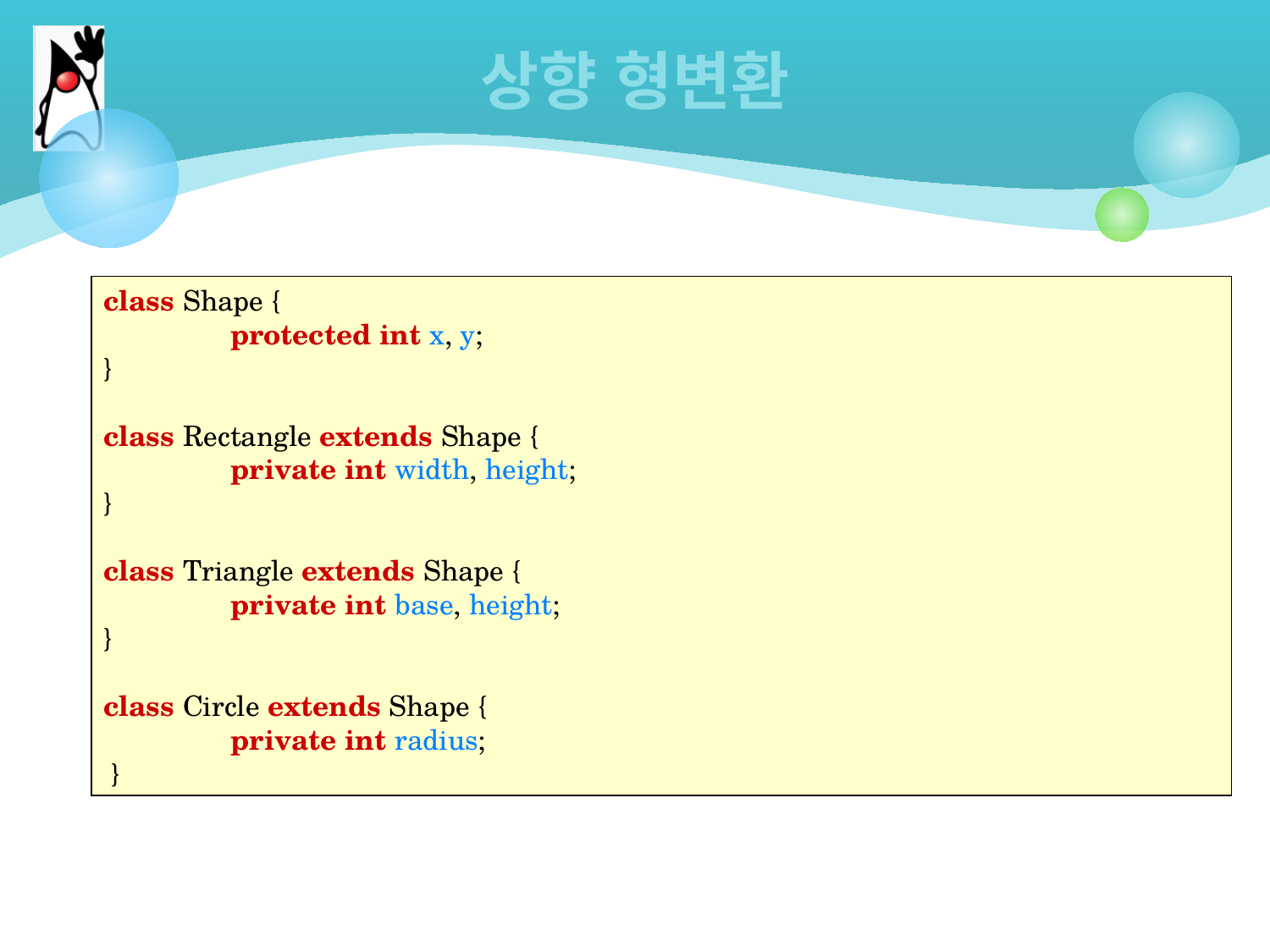

# 상향 형변환
class Shape {
	protected int x, y;
}

class Rectangle extends Shape {
	private int width, height;
}

class Triangle extends Shape {
	private int base, height;
}

class Circle extends Shape {
	private int radius;
 }